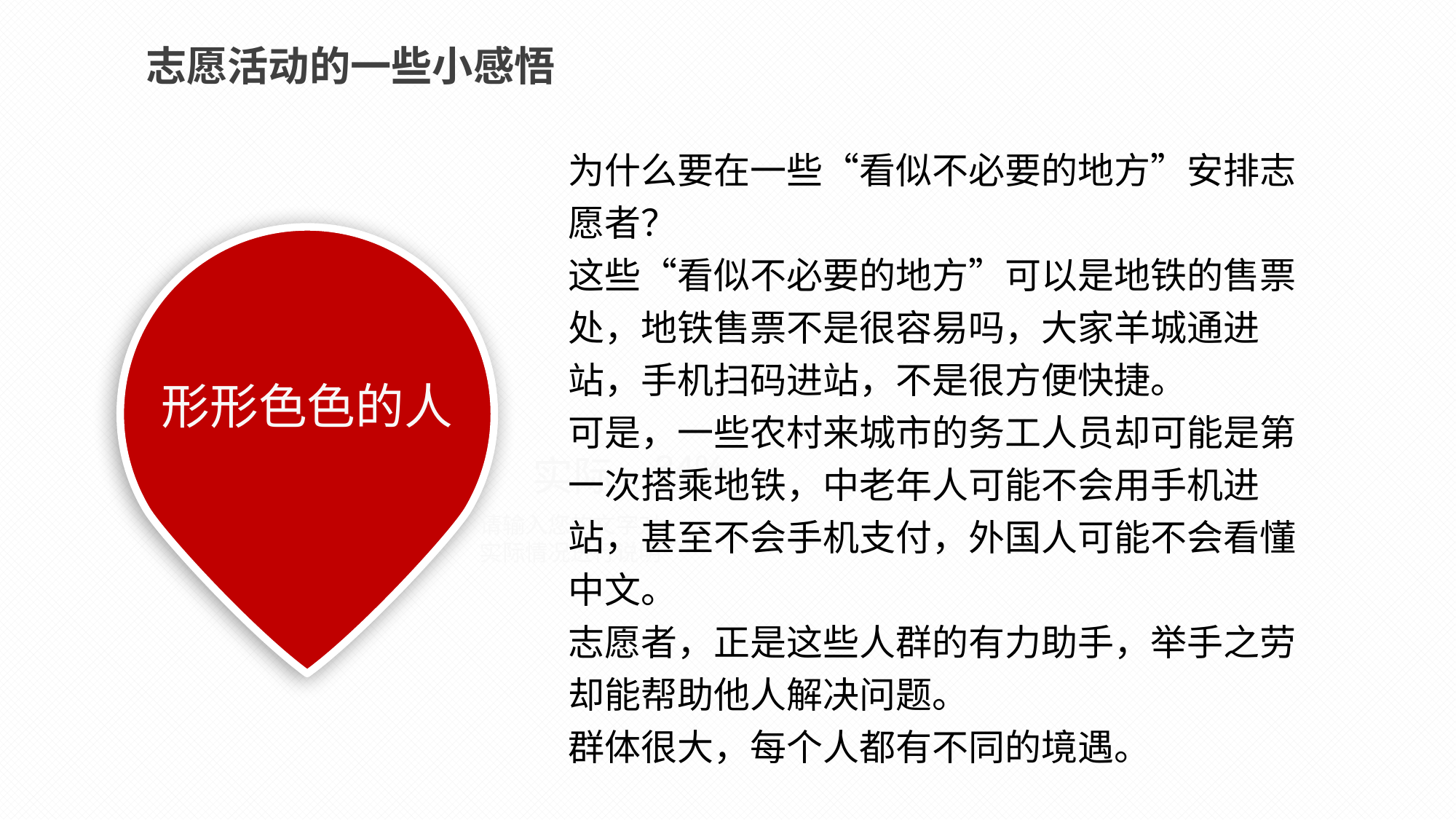

志愿活动的一些小感悟
为什么要在一些“看似不必要的地方”安排志愿者？
这些“看似不必要的地方”可以是地铁的售票处，地铁售票不是很容易吗，大家羊城通进站，手机扫码进站，不是很方便快捷。
可是，一些农村来城市的务工人员却可能是第一次搭乘地铁，中老年人可能不会用手机进站，甚至不会手机支付，外国人可能不会看懂中文。
志愿者，正是这些人群的有力助手，举手之劳却能帮助他人解决问题。
群体很大，每个人都有不同的境遇。

形形色色的人
34%
实际
请输入您的文字对
实际情况进行说明